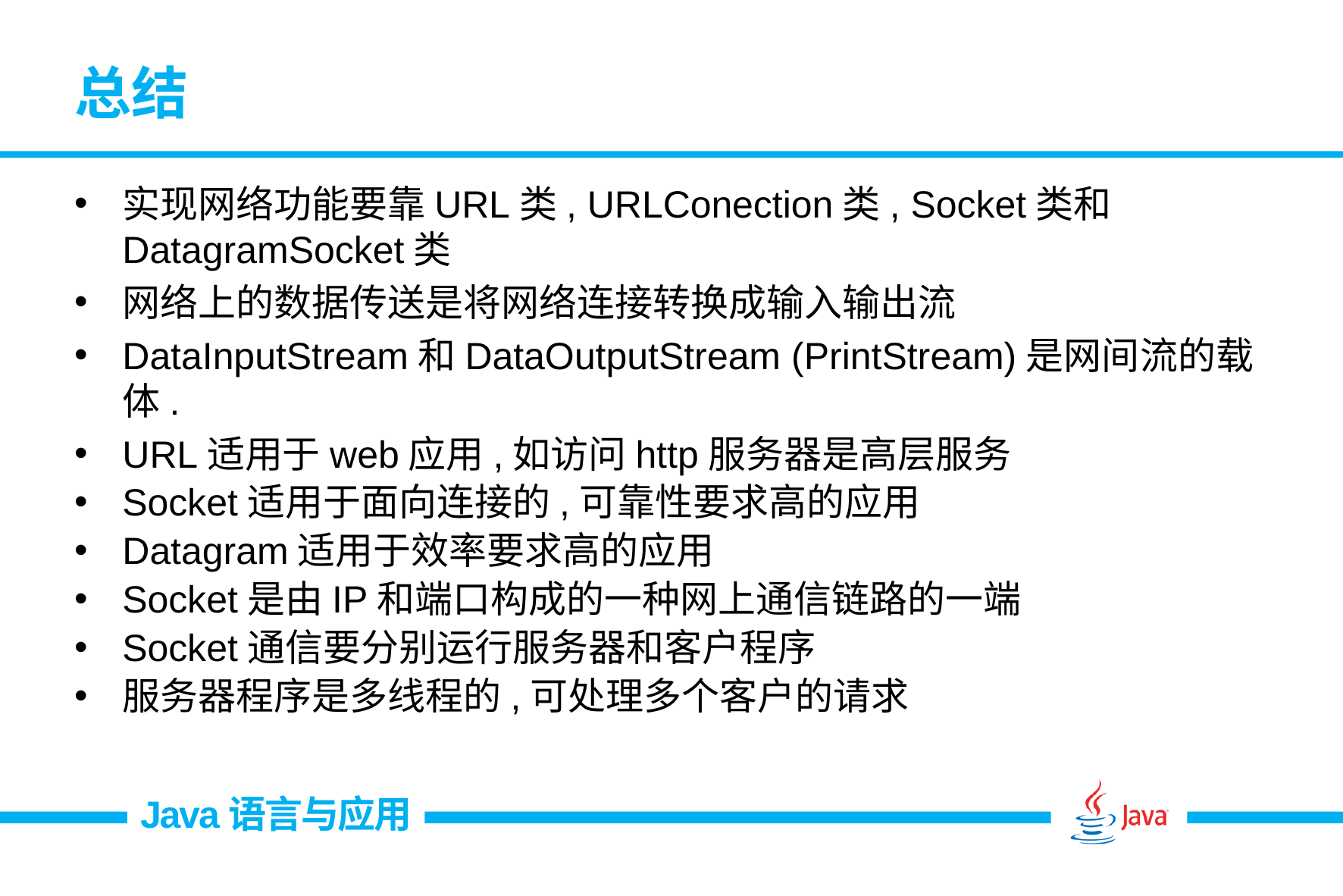

# 总结
实现网络功能要靠URL类, URLConection类, Socket类和DatagramSocket类
网络上的数据传送是将网络连接转换成输入输出流
DataInputStream和DataOutputStream (PrintStream)是网间流的载体.
URL适用于web应用,如访问http服务器是高层服务
Socket适用于面向连接的,可靠性要求高的应用
Datagram适用于效率要求高的应用
Socket是由IP和端口构成的一种网上通信链路的一端
Socket通信要分别运行服务器和客户程序
服务器程序是多线程的,可处理多个客户的请求